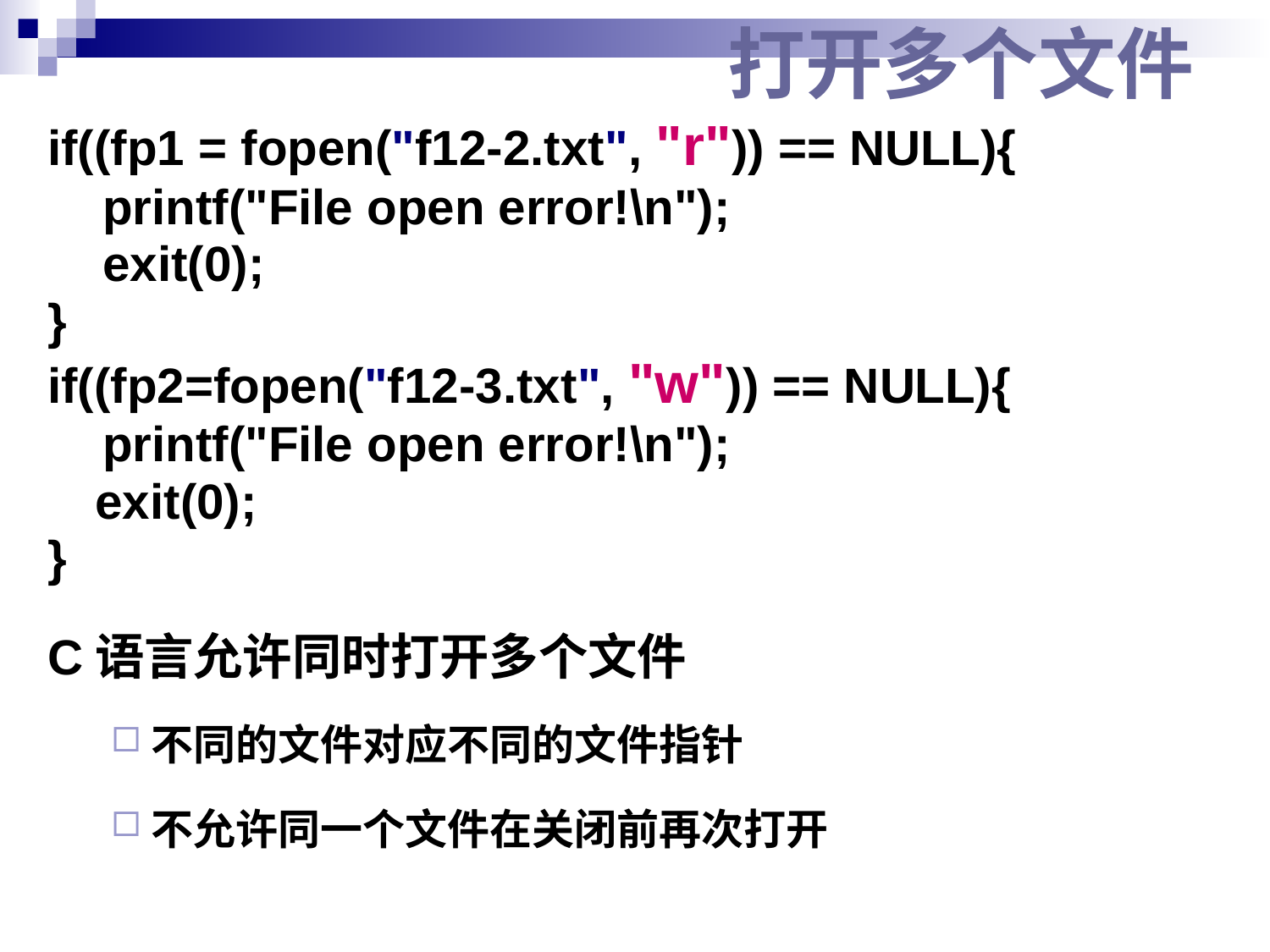

# 打开多个文件
if((fp1 = fopen("f12-2.txt", "r")) == NULL){
    printf("File open error!\n");
    exit(0);
}
if((fp2=fopen("f12-3.txt", "w")) == NULL){
    printf("File open error!\n");
   	exit(0);
}
C语言允许同时打开多个文件
不同的文件对应不同的文件指针
不允许同一个文件在关闭前再次打开